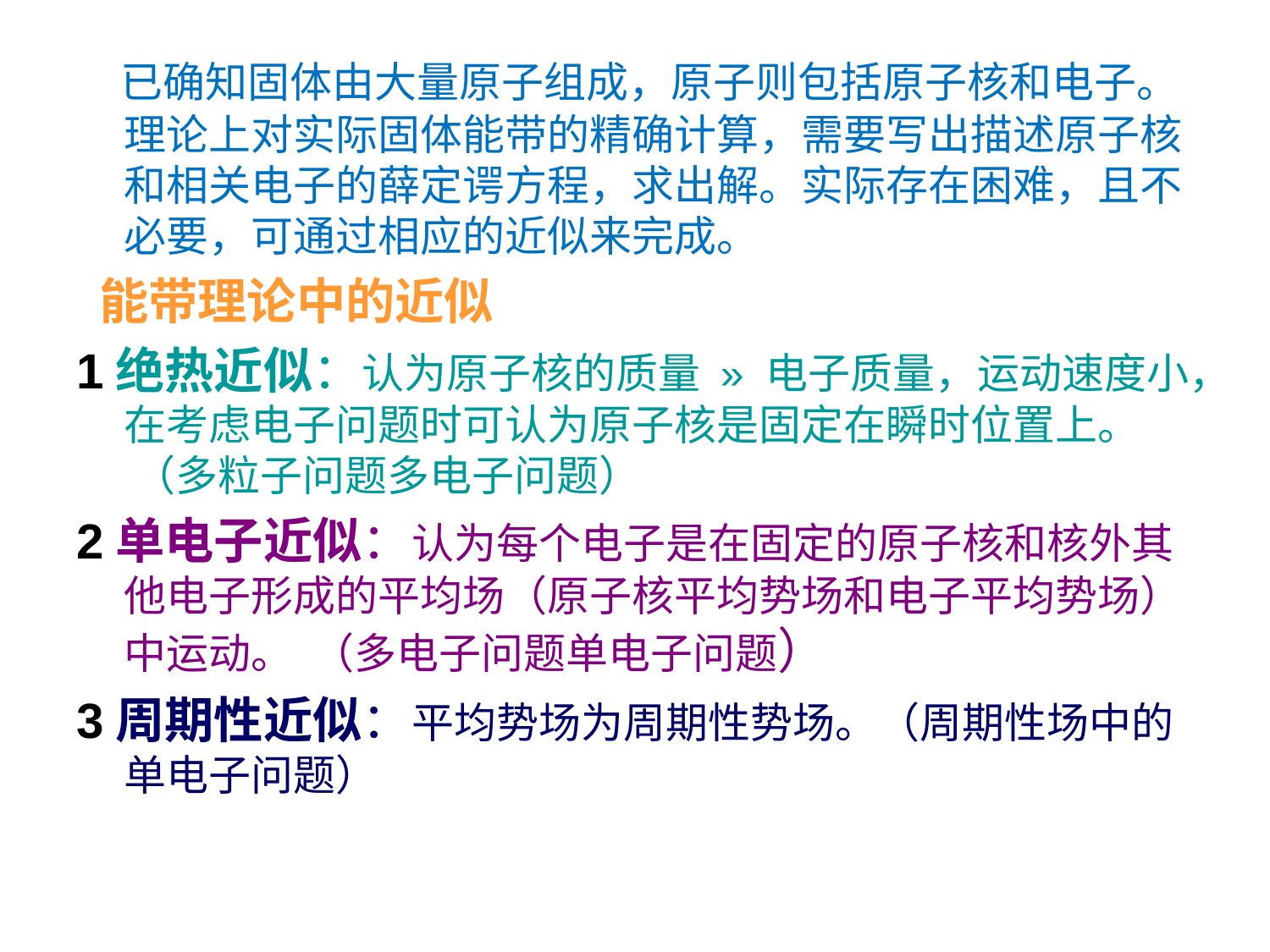

已确知固体由大量原子组成，原子则包括原子核和电子。理论上对实际固体能带的精确计算，需要写出描述原子核和相关电子的薛定谔方程，求出解。实际存在困难，且不必要，可通过相应的近似来完成。
 能带理论中的近似
1绝热近似：认为原子核的质量 » 电子质量，运动速度小，在考虑电子问题时可认为原子核是固定在瞬时位置上。       （多粒子问题多电子问题）
2单电子近似：认为每个电子是在固定的原子核和核外其他电子形成的平均场（原子核平均势场和电子平均势场）中运动。  （多电子问题单电子问题）
3周期性近似：平均势场为周期性势场。（周期性场中的单电子问题）